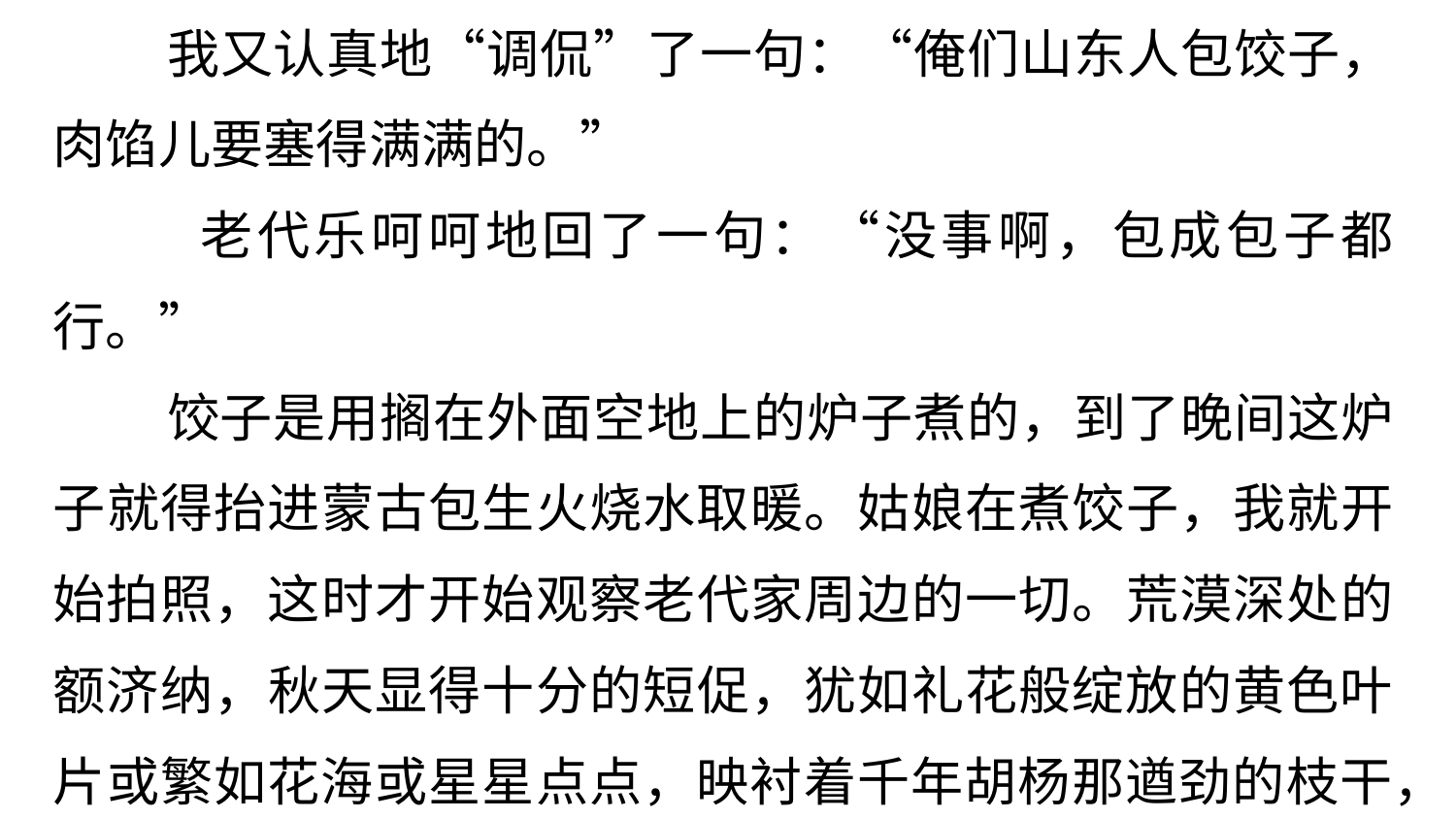

我又认真地“调侃”了一句：“俺们山东人包饺子，肉馅儿要塞得满满的。”
        老代乐呵呵地回了一句：“没事啊，包成包子都行。”
        饺子是用搁在外面空地上的炉子煮的，到了晚间这炉子就得抬进蒙古包生火烧水取暖。姑娘在煮饺子，我就开始拍照，这时才开始观察老代家周边的一切。荒漠深处的额济纳，秋天显得十分的短促，犹如礼花般绽放的黄色叶片或繁如花海或星星点点，映衬着千年胡杨那遒劲的枝干，美得让人窒息。